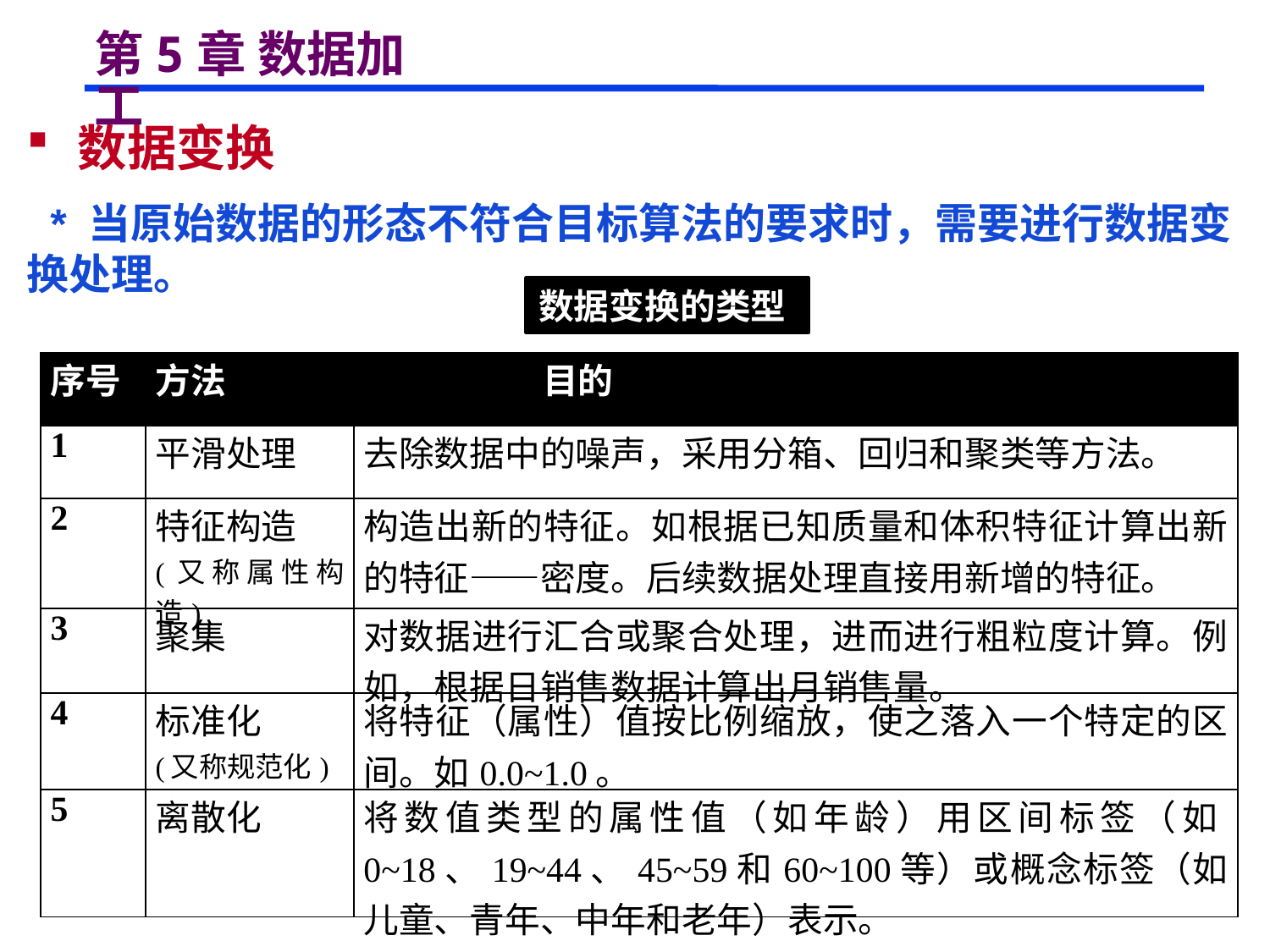

# 第5章 数据加工
 数据变换
  * 当原始数据的形态不符合目标算法的要求时，需要进行数据变换处理。
数据变换的类型
| 序号 | 方法 | 目的 |
| --- | --- | --- |
| 1 | 平滑处理 | 去除数据中的噪声，采用分箱、回归和聚类等方法。 |
| 2 | 特征构造 (又称属性构造) | 构造出新的特征。如根据已知质量和体积特征计算出新的特征——密度。后续数据处理直接用新增的特征。 |
| 3 | 聚集 | 对数据进行汇合或聚合处理，进而进行粗粒度计算。例如，根据日销售数据计算出月销售量。 |
| 4 | 标准化 (又称规范化) | 将特征（属性）值按比例缩放，使之落入一个特定的区间。如0.0~1.0。 |
| 5 | 离散化 | 将数值类型的属性值（如年龄）用区间标签（如0~18、19~44、45~59和60~100等）或概念标签（如儿童、青年、中年和老年）表示。 |